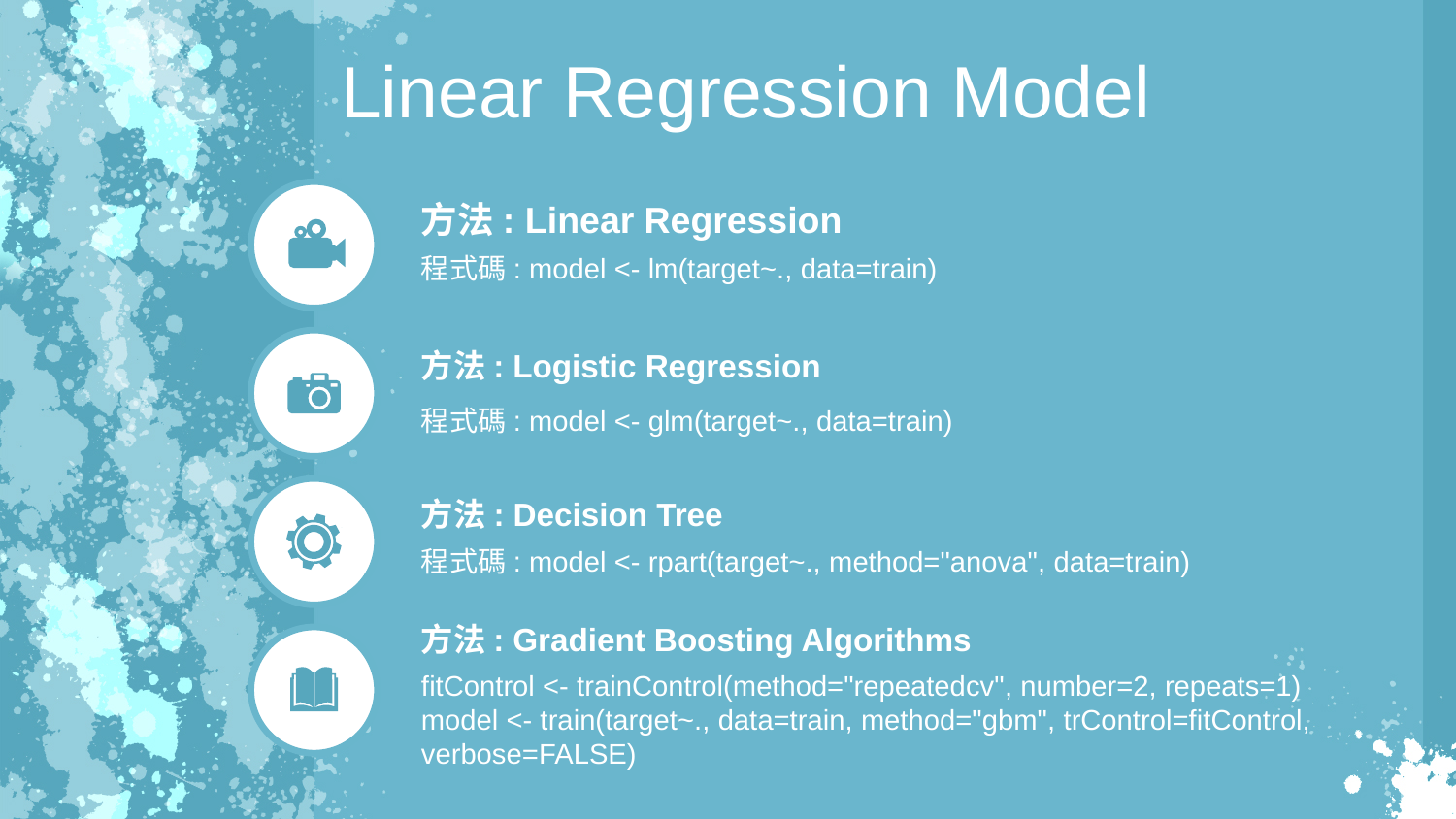

Linear Regression Model

方法: Linear Regression
程式碼: model <- lm(target~., data=train)

方法: Logistic Regression
程式碼: model <- glm(target~., data=train)

方法: Decision Tree
程式碼: model <- rpart(target~., method="anova", data=train)

方法: Gradient Boosting Algorithms
fitControl <- trainControl(method="repeatedcv", number=2, repeats=1)
model <- train(target~., data=train, method="gbm", trControl=fitControl, verbose=FALSE)